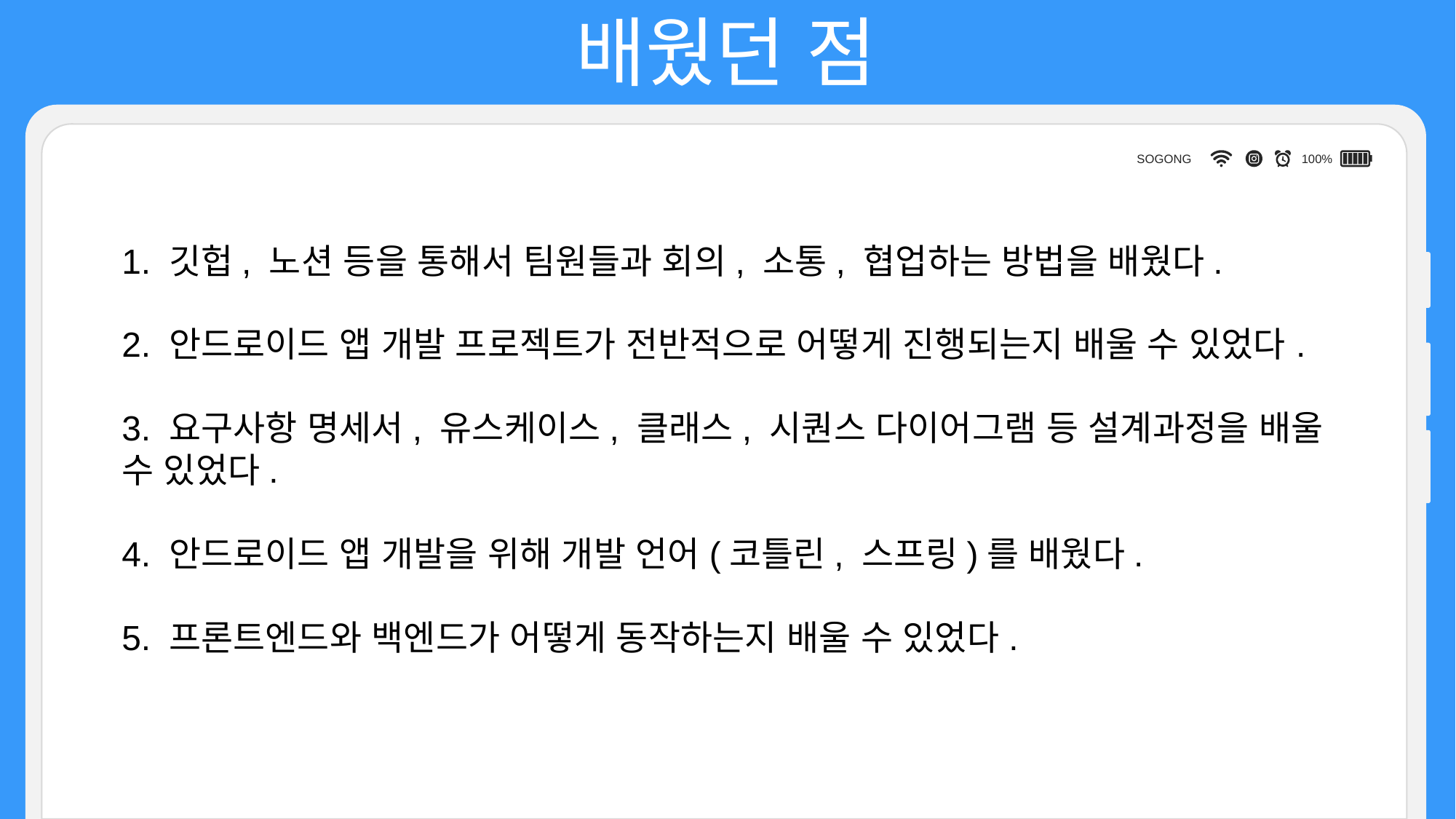

배웠던 점

SOGONG
100%

1. 깃헙, 노션 등을 통해서 팀원들과 회의, 소통, 협업하는 방법을 배웠다.

2. 안드로이드 앱 개발 프로젝트가 전반적으로 어떻게 진행되는지 배울 수 있었다.

3. 요구사항 명세서, 유스케이스, 클래스, 시퀀스 다이어그램 등 설계과정을 배울 수 있었다.

4. 안드로이드 앱 개발을 위해 개발 언어(코틀린, 스프링)를 배웠다.

5. 프론트엔드와 백엔드가 어떻게 동작하는지 배울 수 있었다.